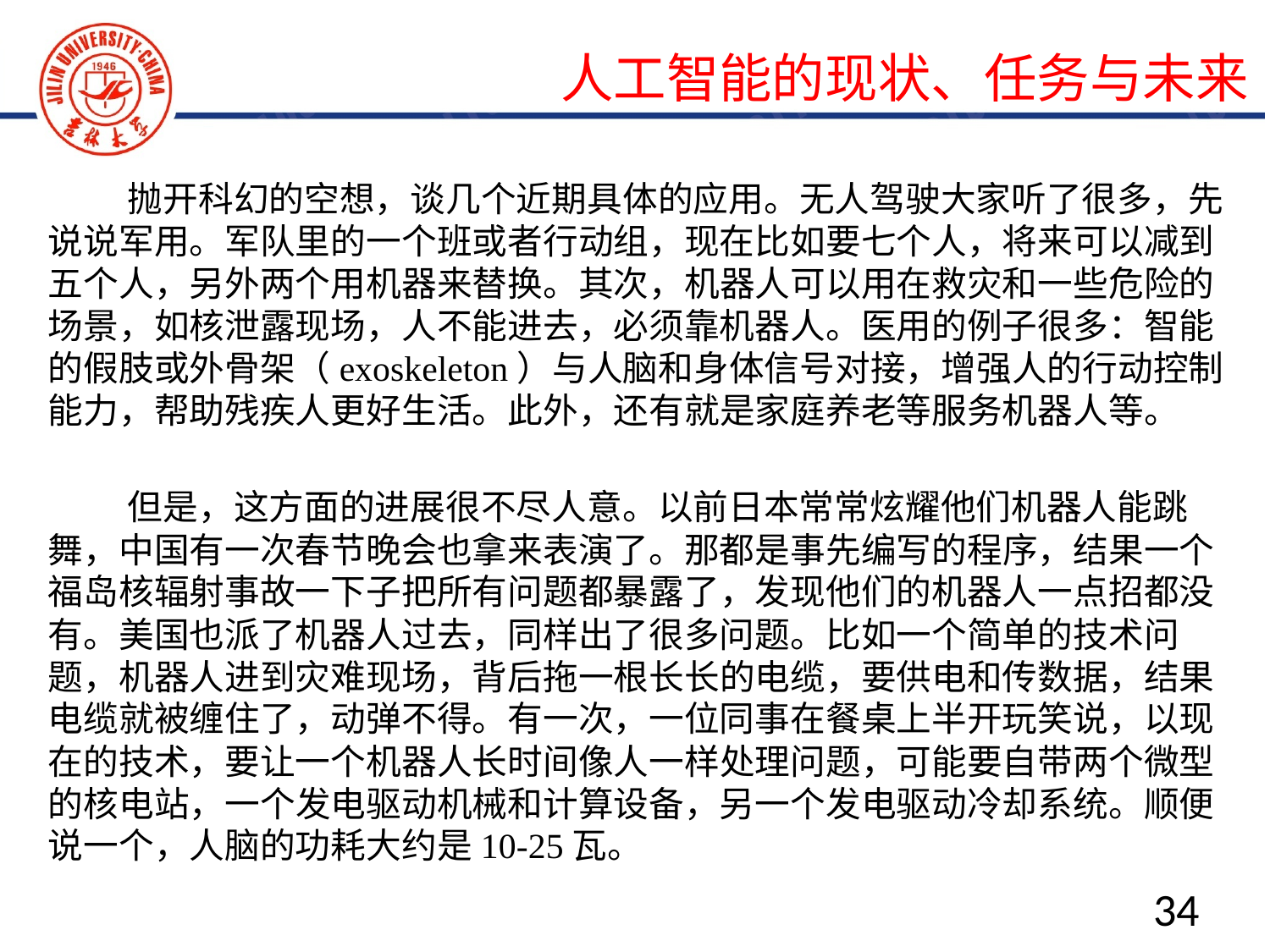

人工智能的现状、任务与未来
        抛开科幻的空想，谈几个近期具体的应用。无人驾驶大家听了很多，先说说军用。军队里的一个班或者行动组，现在比如要七个人，将来可以减到五个人，另外两个用机器来替换。其次，机器人可以用在救灾和一些危险的场景，如核泄露现场，人不能进去，必须靠机器人。医用的例子很多：智能的假肢或外骨架（exoskeleton）与人脑和身体信号对接，增强人的行动控制能力，帮助残疾人更好生活。此外，还有就是家庭养老等服务机器人等。
        但是，这方面的进展很不尽人意。以前日本常常炫耀他们机器人能跳舞，中国有一次春节晚会也拿来表演了。那都是事先编写的程序，结果一个福岛核辐射事故一下子把所有问题都暴露了，发现他们的机器人一点招都没有。美国也派了机器人过去，同样出了很多问题。比如一个简单的技术问题，机器人进到灾难现场，背后拖一根长长的电缆，要供电和传数据，结果电缆就被缠住了，动弹不得。有一次，一位同事在餐桌上半开玩笑说，以现在的技术，要让一个机器人长时间像人一样处理问题，可能要自带两个微型的核电站，一个发电驱动机械和计算设备，另一个发电驱动冷却系统。顺便说一个，人脑的功耗大约是10-25瓦。
34